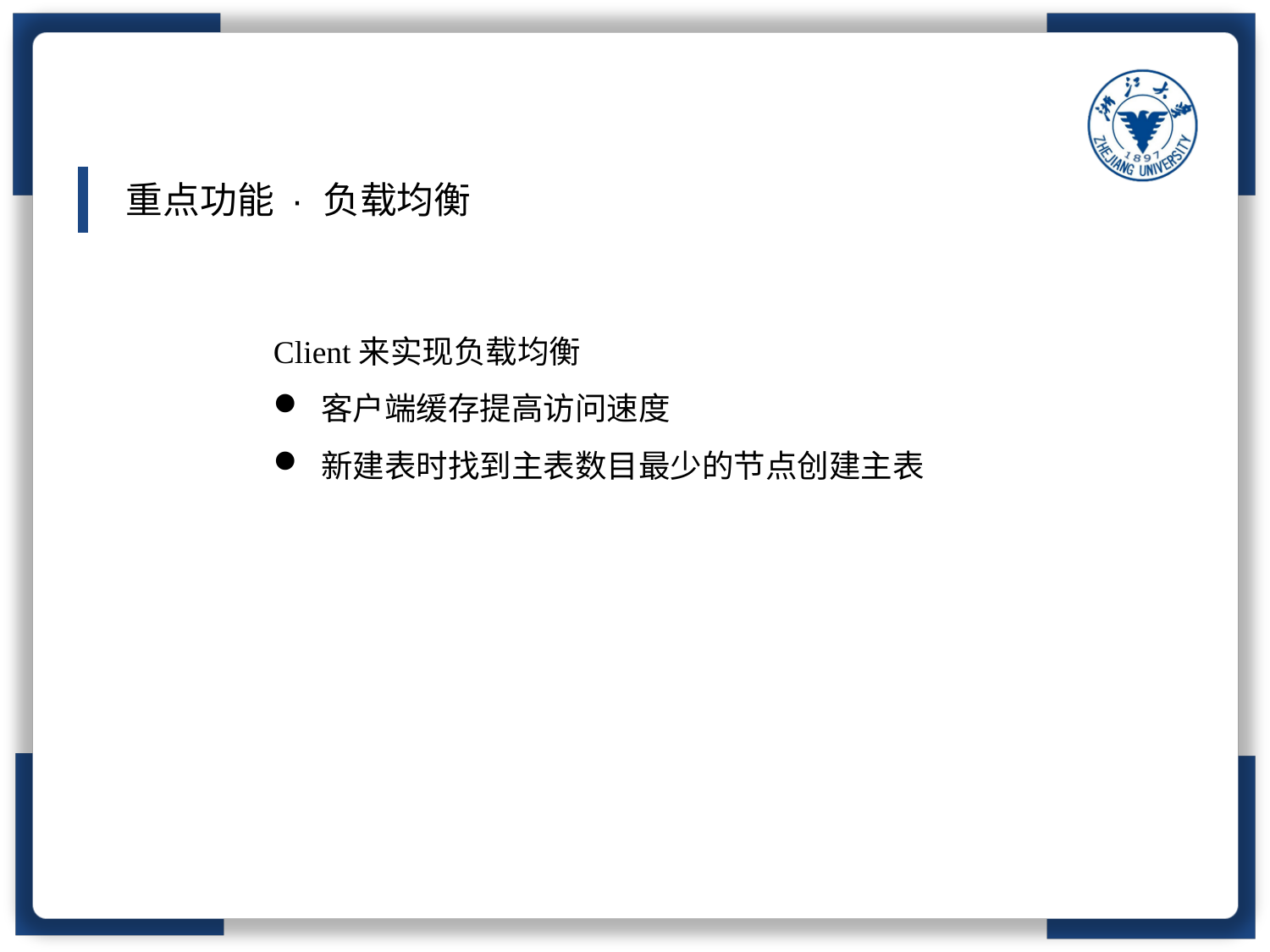

重点功能 · 负载均衡
Client来实现负载均衡
客户端缓存提高访问速度
新建表时找到主表数目最少的节点创建主表